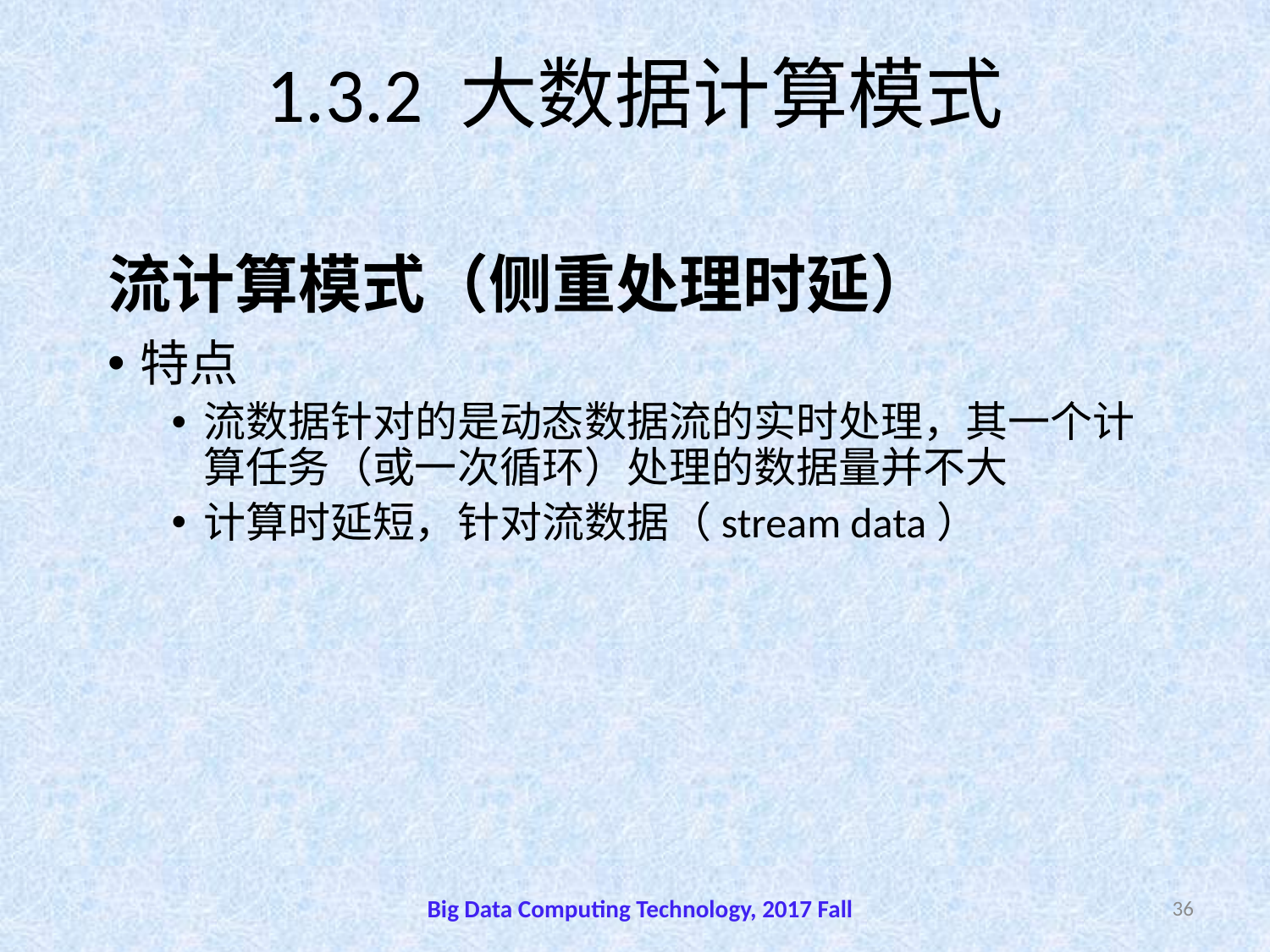

# 1.3.2 大数据计算模式
流计算模式（侧重处理时延）
特点
流数据针对的是动态数据流的实时处理，其一个计算任务（或一次循环）处理的数据量并不大
计算时延短，针对流数据（stream data）
Big Data Computing Technology, 2017 Fall
36